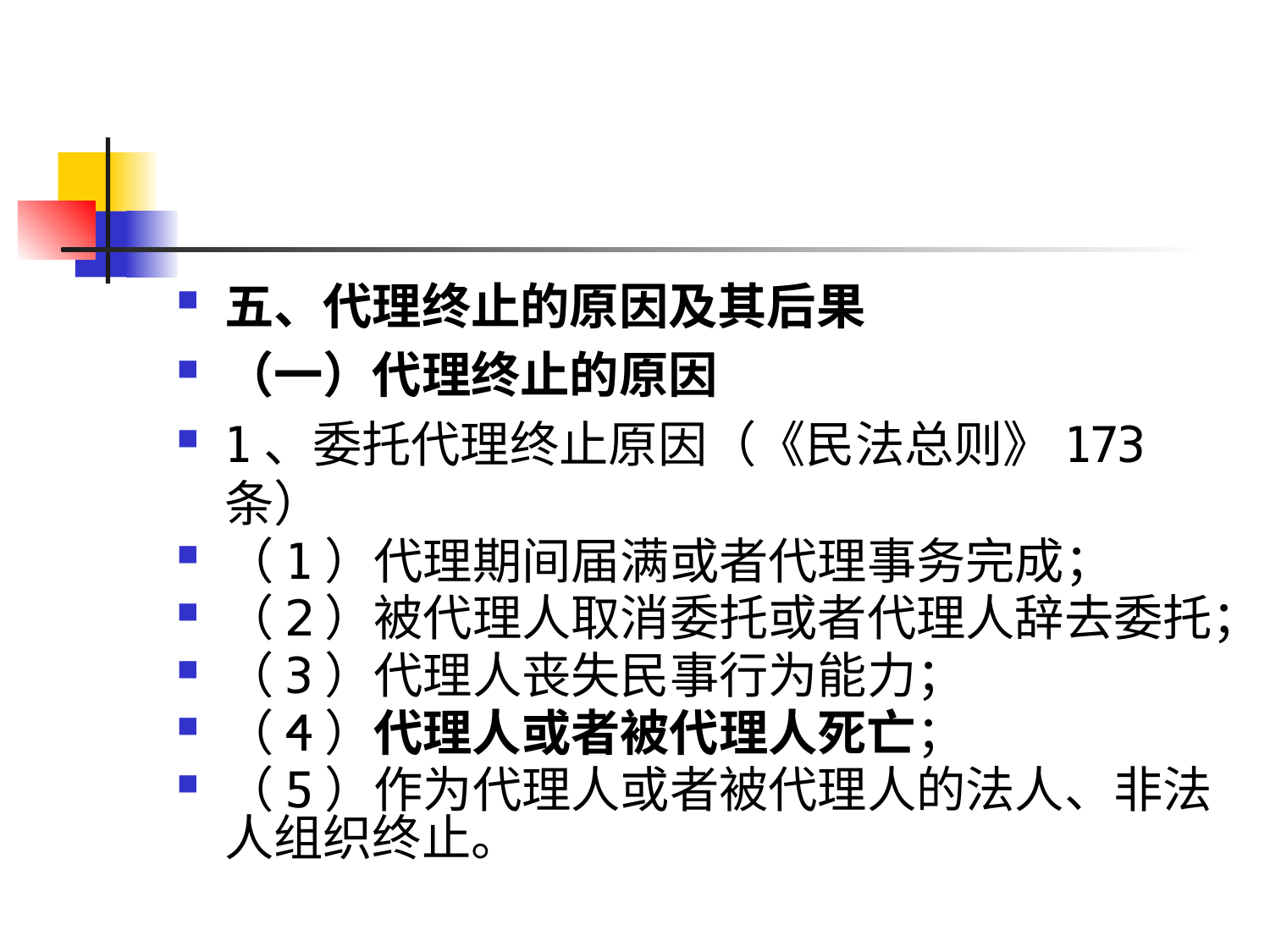

#
五、代理终止的原因及其后果
（一）代理终止的原因
1、委托代理终止原因（《民法总则》173条）
（1）代理期间届满或者代理事务完成；
（2）被代理人取消委托或者代理人辞去委托；
（3）代理人丧失民事行为能力；
（4）代理人或者被代理人死亡；
（5）作为代理人或者被代理人的法人、非法人组织终止。